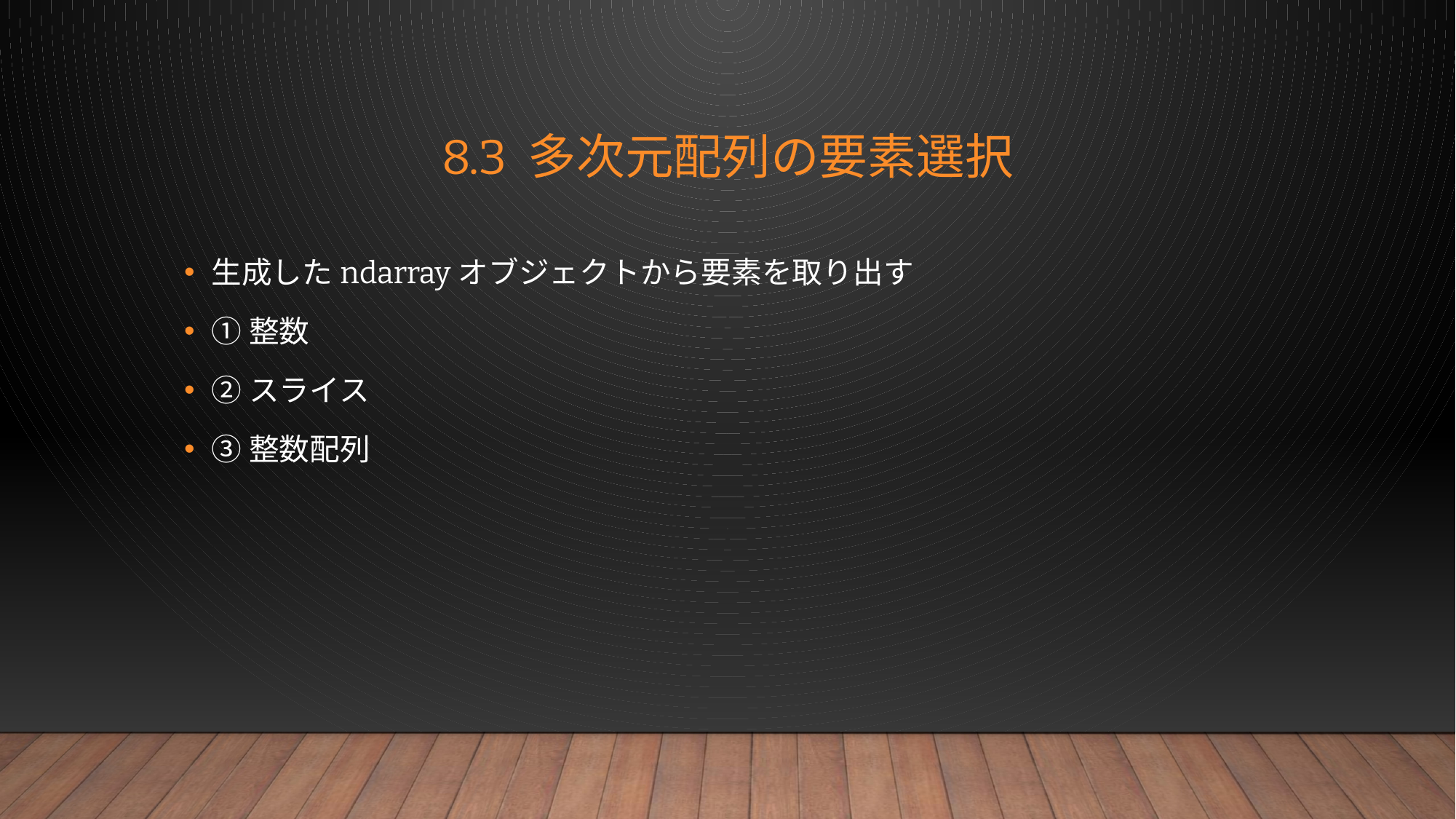

# 8.3 多次元配列の要素選択
生成したndarrayオブジェクトから要素を取り出す
①整数
②スライス
③整数配列